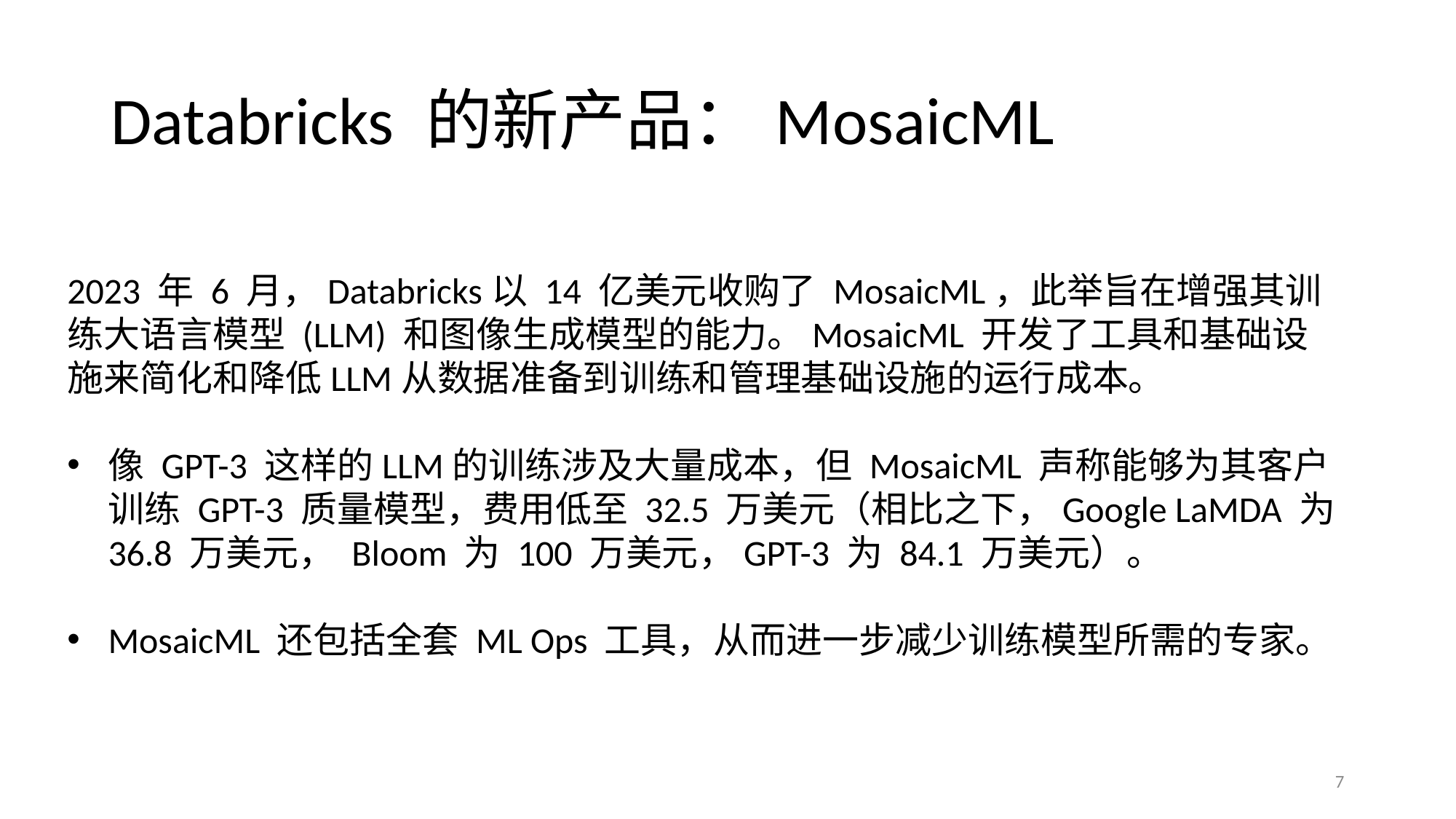

# Databricks 的新产品：MosaicML
2023 年 6 月，Databricks以 14 亿美元收购了 MosaicML，此举旨在增强其训练大语言模型 (LLM) 和图像生成模型的能力。MosaicML 开发了工具和基础设施来简化和降低LLM从数据准备到训练和管理基础设施的运行成本。

像 GPT-3 这样的LLM的训练涉及大量成本，但 MosaicML 声称能够为其客户训练 GPT-3 质量模型，费用低至 32.5 万美元（相比之下，Google LaMDA 为 36.8 万美元， Bloom 为 100 万美元，GPT-3 为 84.1 万美元）。

MosaicML 还包括全套 ML Ops 工具，从而进一步减少训练模型所需的专家。
7